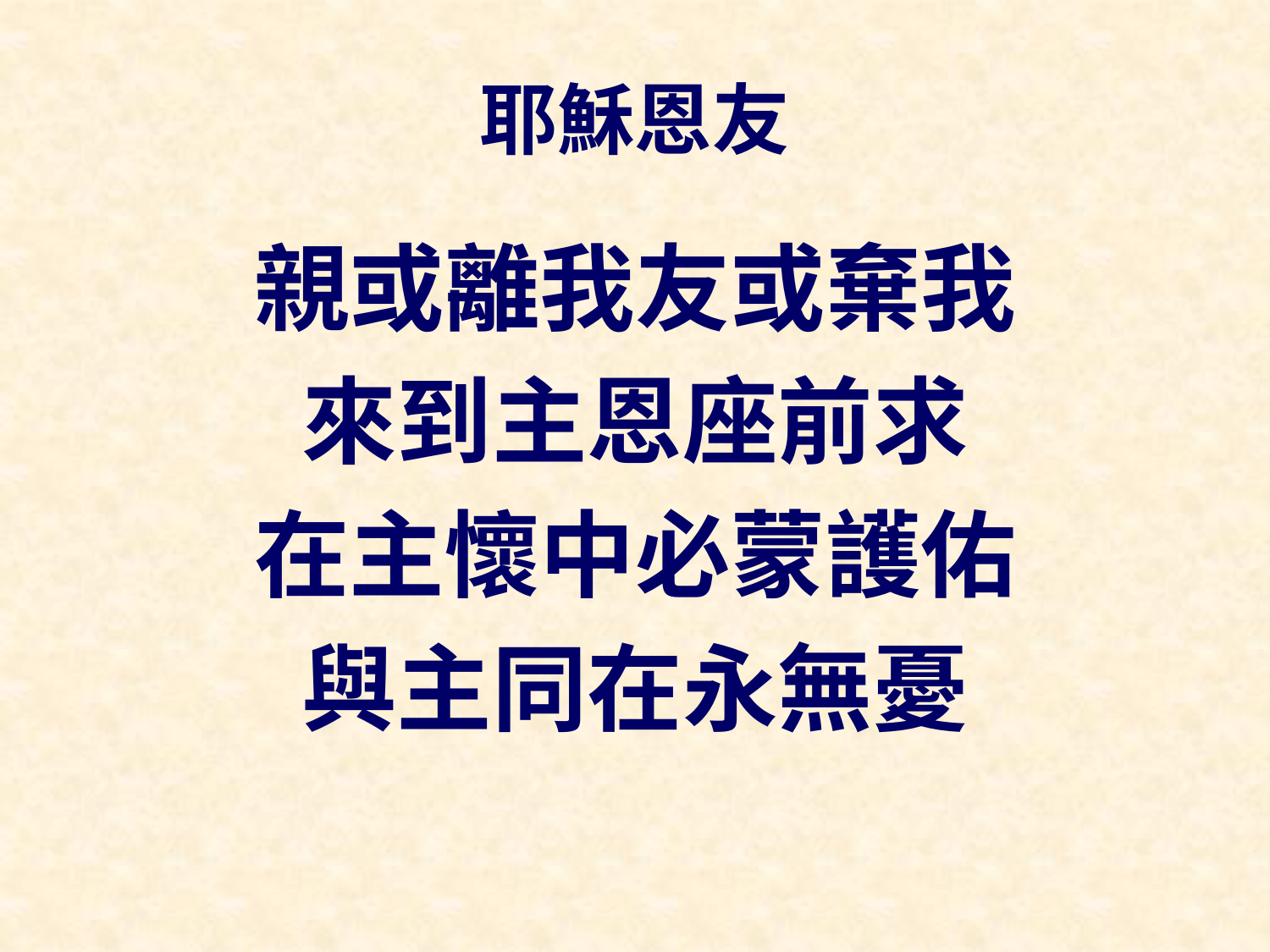

# 耶穌恩友
親或離我友或棄我
來到主恩座前求
在主懷中必蒙護佑
與主同在永無憂